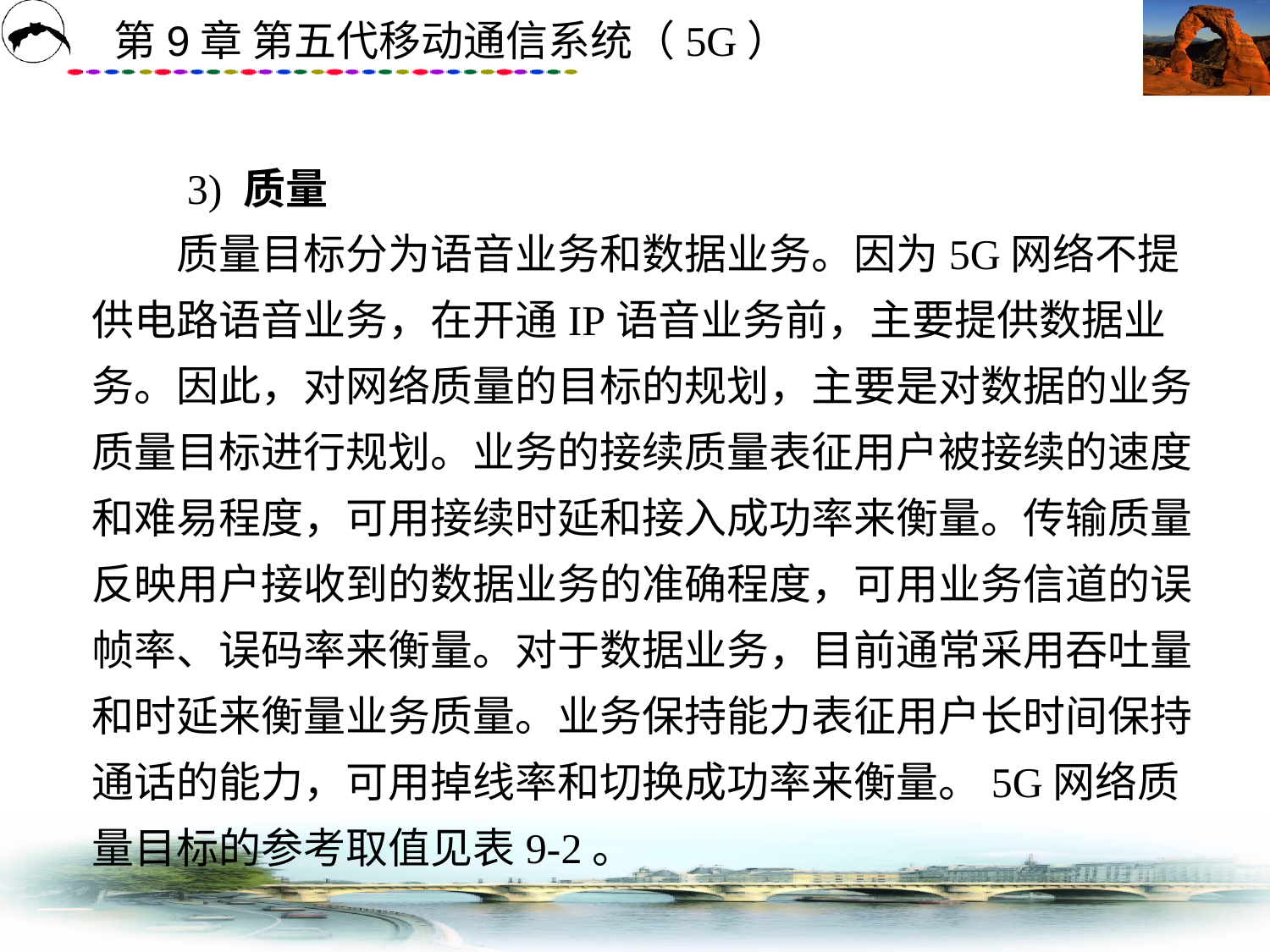

# 3) 质量 　　质量目标分为语音业务和数据业务。因为5G网络不提供电路语音业务，在开通IP语音业务前，主要提供数据业务。因此，对网络质量的目标的规划，主要是对数据的业务质量目标进行规划。业务的接续质量表征用户被接续的速度和难易程度，可用接续时延和接入成功率来衡量。传输质量反映用户接收到的数据业务的准确程度，可用业务信道的误帧率、误码率来衡量。对于数据业务，目前通常采用吞吐量和时延来衡量业务质量。业务保持能力表征用户长时间保持通话的能力，可用掉线率和切换成功率来衡量。5G网络质量目标的参考取值见表9-2。